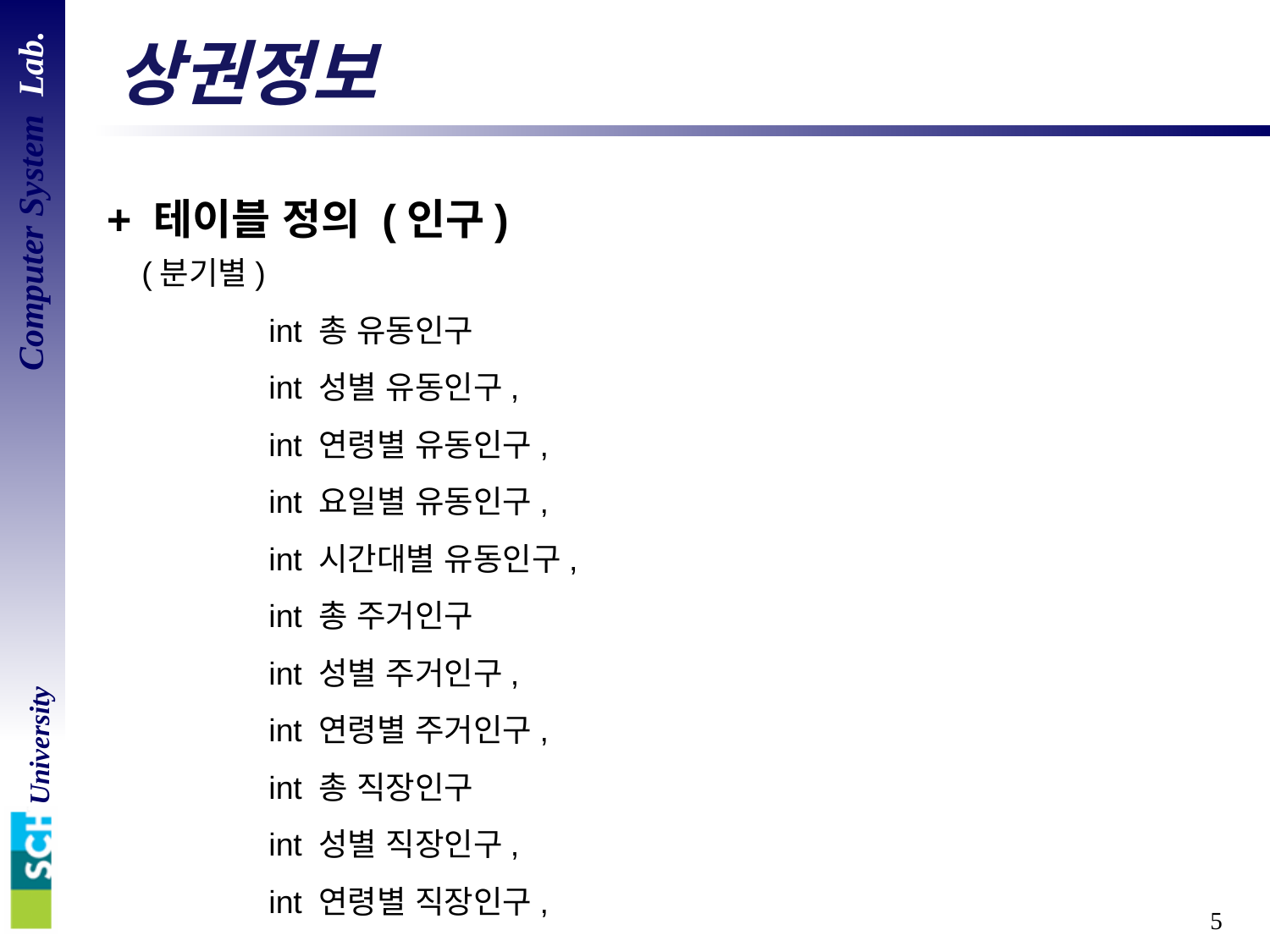

# 상권정보
+ 테이블 정의 (인구)

(분기별)
	int 총 유동인구
	int 성별 유동인구,
 	int 연령별 유동인구,
 	int 요일별 유동인구,
	int 시간대별 유동인구,
	int 총 주거인구
	int 성별 주거인구,
 	int 연령별 주거인구,
 	int 총 직장인구
	int 성별 직장인구,
	int 연령별 직장인구,